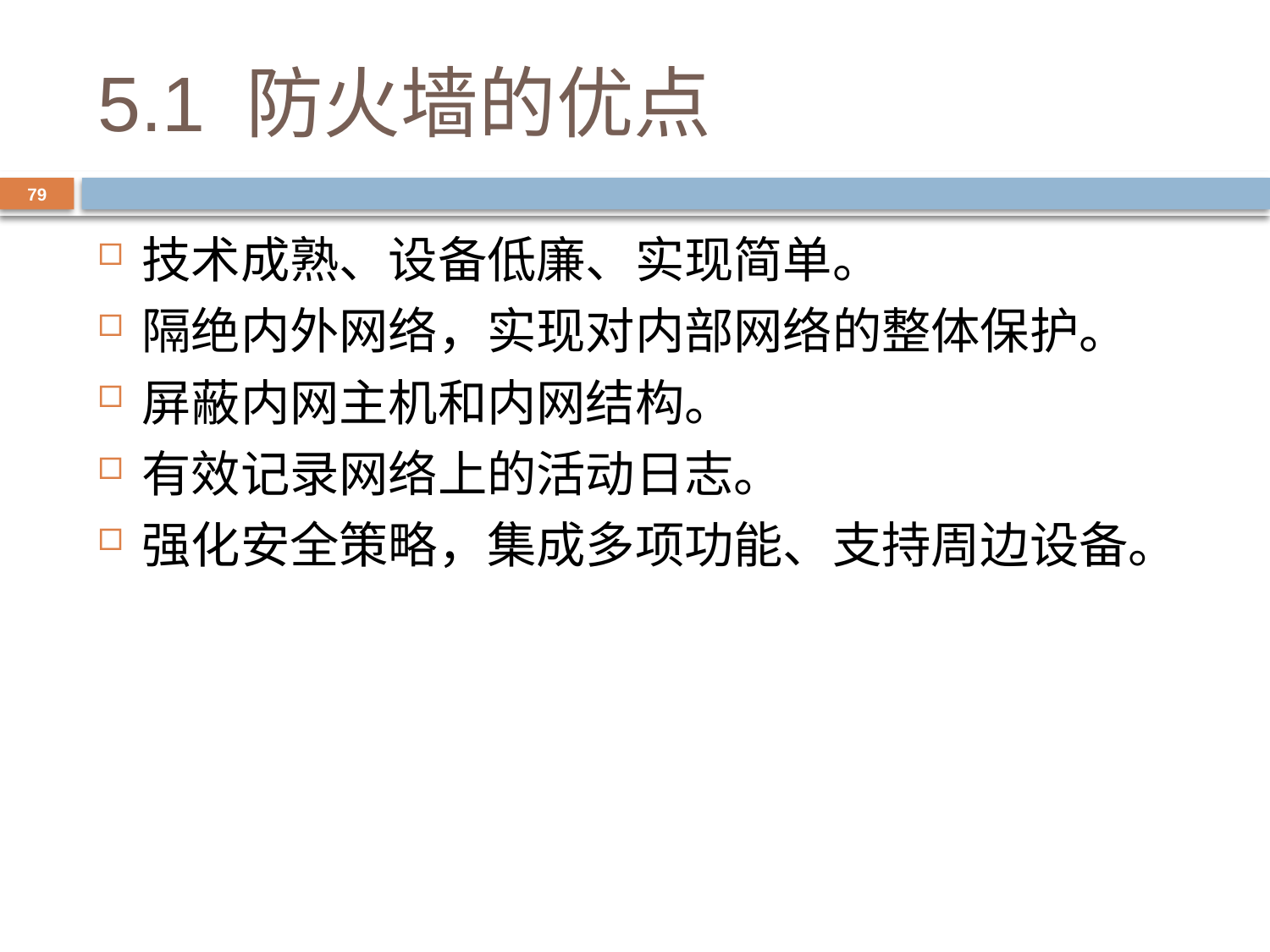

# 5.1 防火墙的优点
79
技术成熟、设备低廉、实现简单。
隔绝内外网络，实现对内部网络的整体保护。
屏蔽内网主机和内网结构。
有效记录网络上的活动日志。
强化安全策略，集成多项功能、支持周边设备。